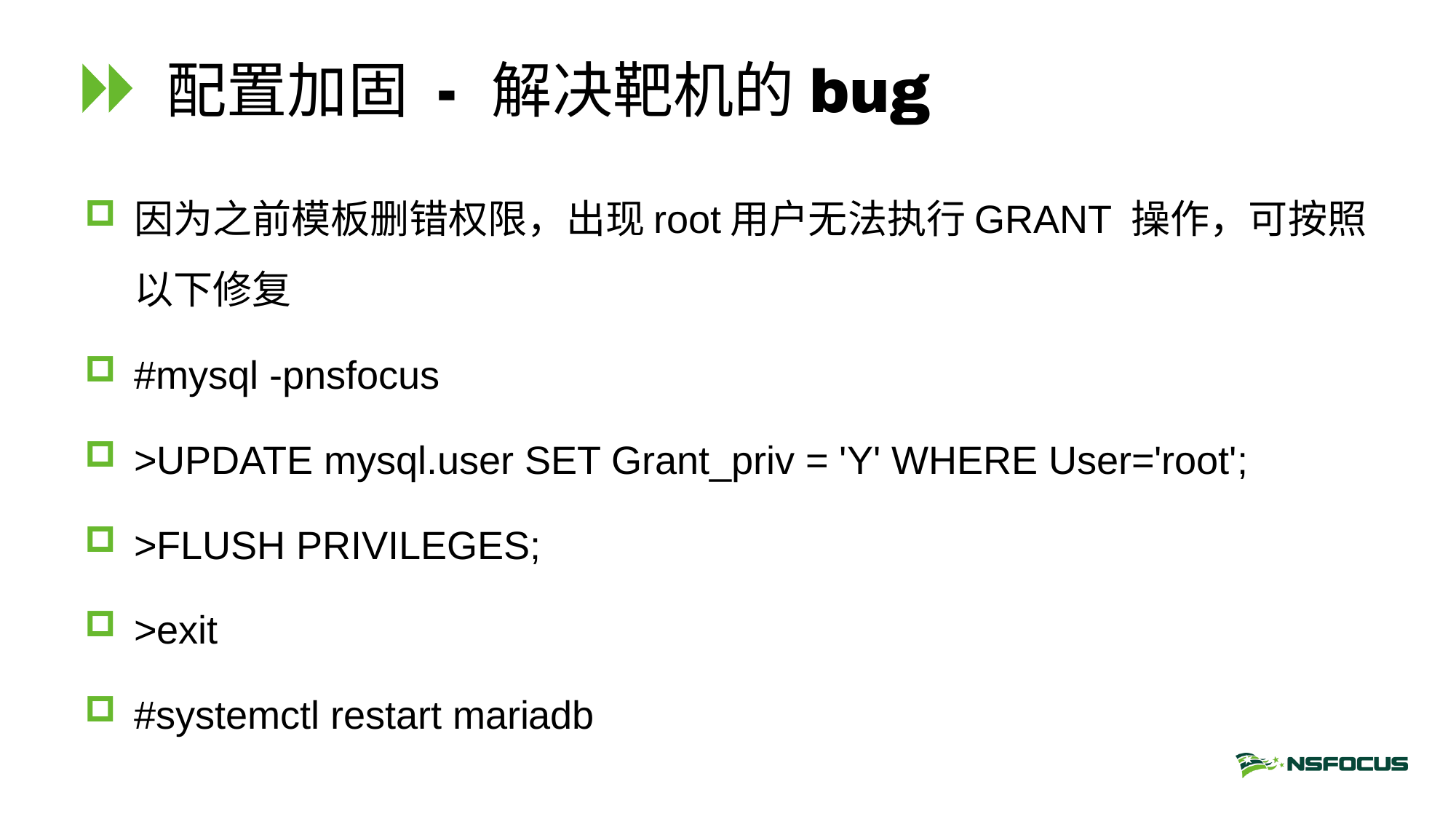

# 配置加固 - 解决靶机的bug
因为之前模板删错权限，出现root用户无法执行GRANT 操作，可按照以下修复
#mysql -pnsfocus
>UPDATE mysql.user SET Grant_priv = 'Y' WHERE User='root';
>FLUSH PRIVILEGES;
>exit
#systemctl restart mariadb